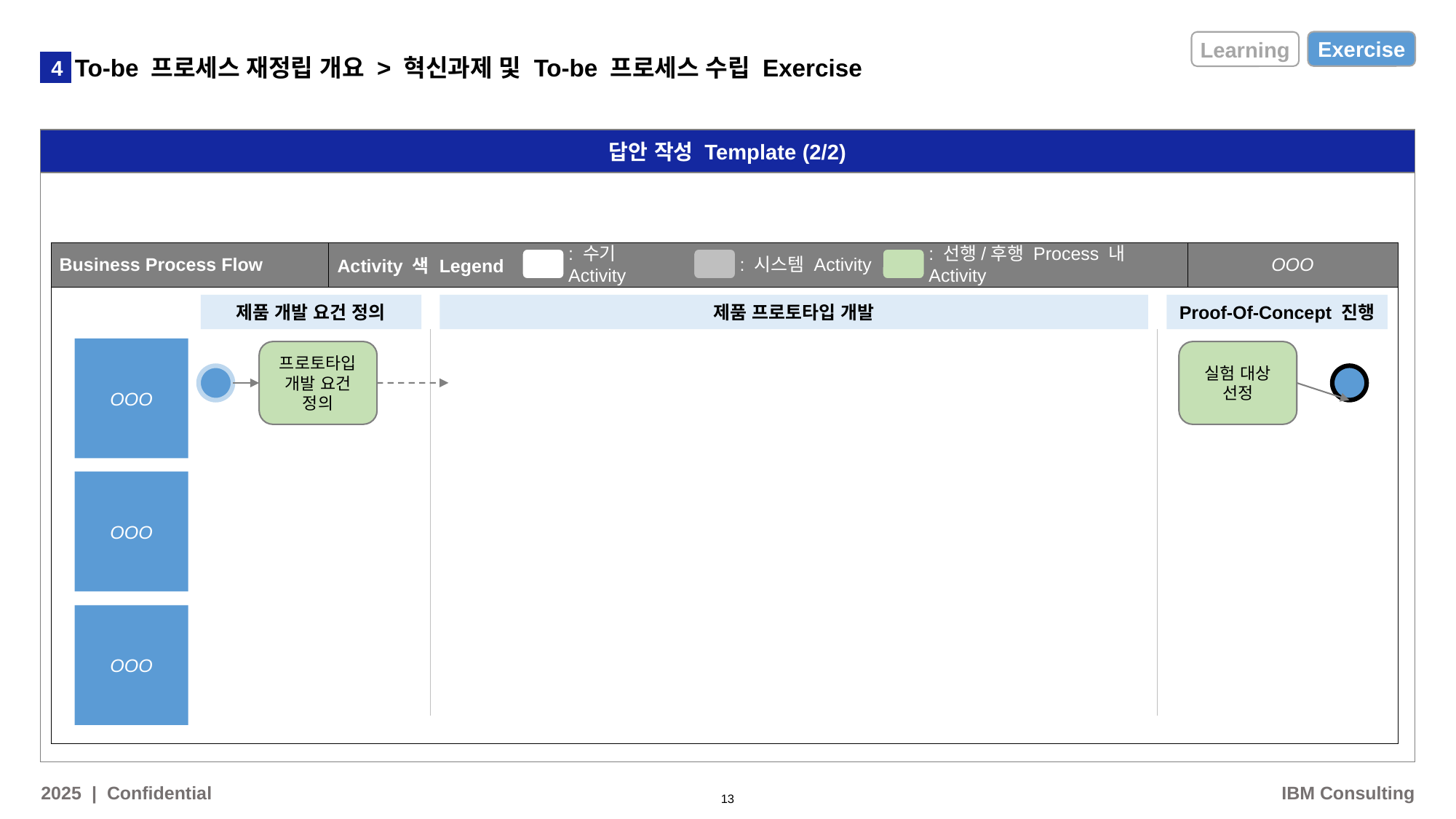

Exercise
Learning
To-be 프로세스 재정립 개요 > 혁신과제 및 To-be 프로세스 수립 Exercise
4
답안 작성 Template (2/2)

| Business Process Flow | Activity 색 Legend | OOO |
| --- | --- | --- |
|  |  |  |
: 수기 Activity

: 시스템 Activity

: 선행/후행 Process 내 Activity

제품 개발 요건 정의
제품 프로토타입 개발
Proof-Of-Concept 진행
OOO
OOO
OOO
실험 대상
선정
프로토타입
개발 요건
정의